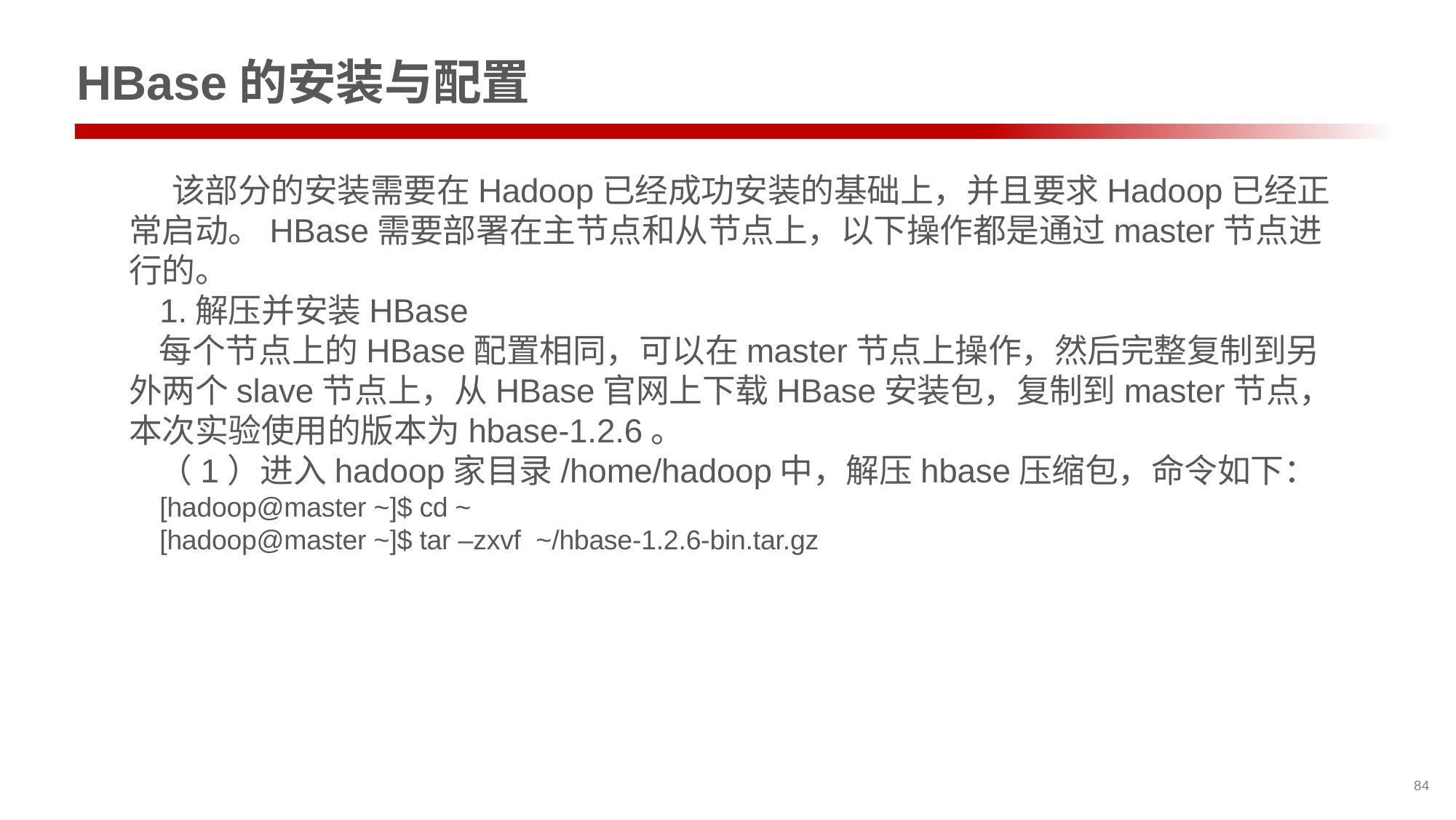

# HBase的安装与配置

该部分的安装需要在Hadoop已经成功安装的基础上，并且要求Hadoop已经正常启动。HBase需要部署在主节点和从节点上，以下操作都是通过master节点进行的。
1.解压并安装HBase
每个节点上的HBase配置相同，可以在master节点上操作，然后完整复制到另外两个slave节点上，从HBase官网上下载HBase安装包，复制到master节点，本次实验使用的版本为hbase-1.2.6。
（1）进入hadoop家目录/home/hadoop中，解压hbase压缩包，命令如下：
[hadoop@master ~]$ cd ~
[hadoop@master ~]$ tar –zxvf  ~/hbase-1.2.6-bin.tar.gz
84